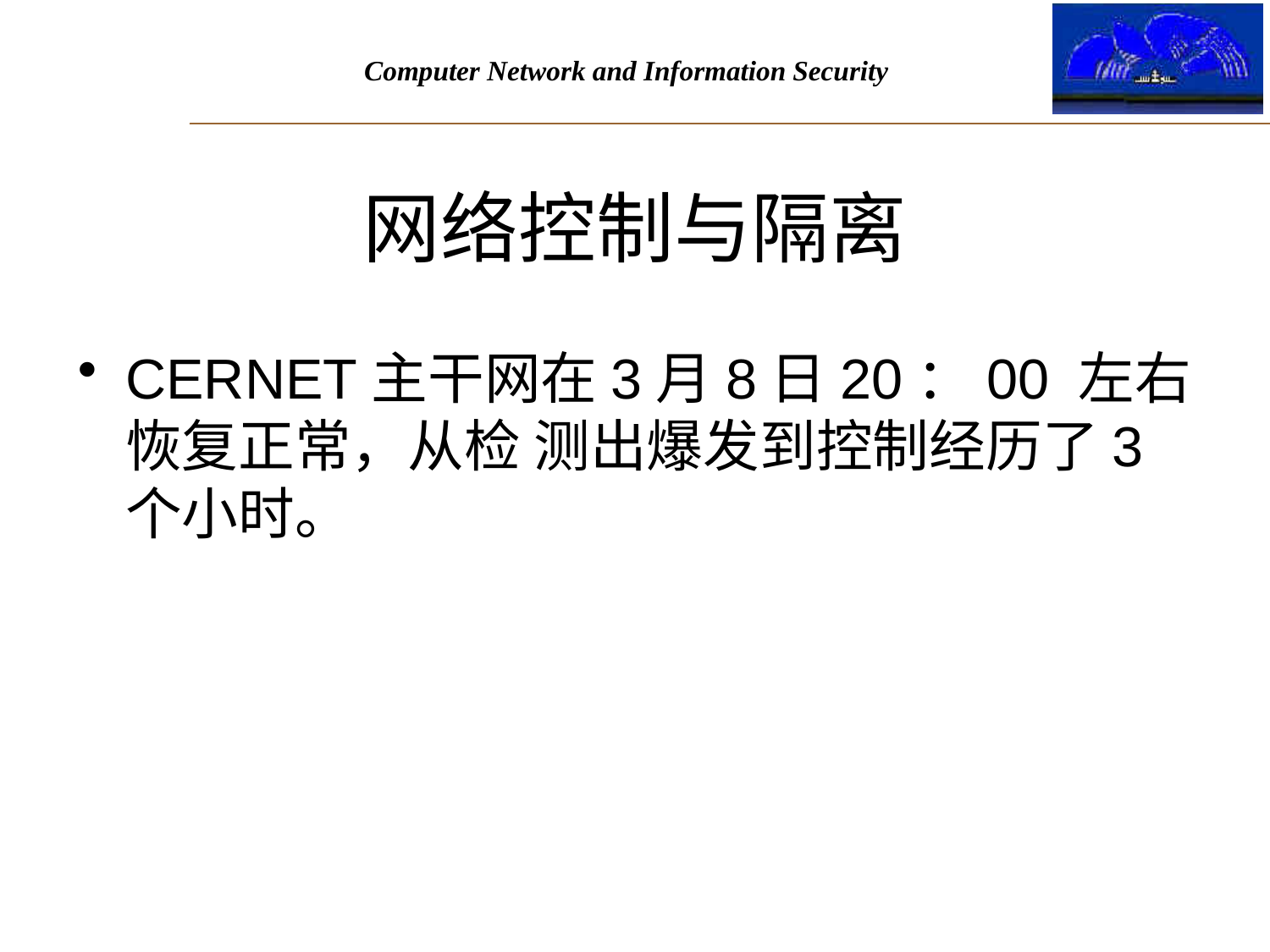

# 网络控制与隔离
CERNET主干网在3月8日20：00 左右恢复正常，从检 测出爆发到控制经历了3个小时。